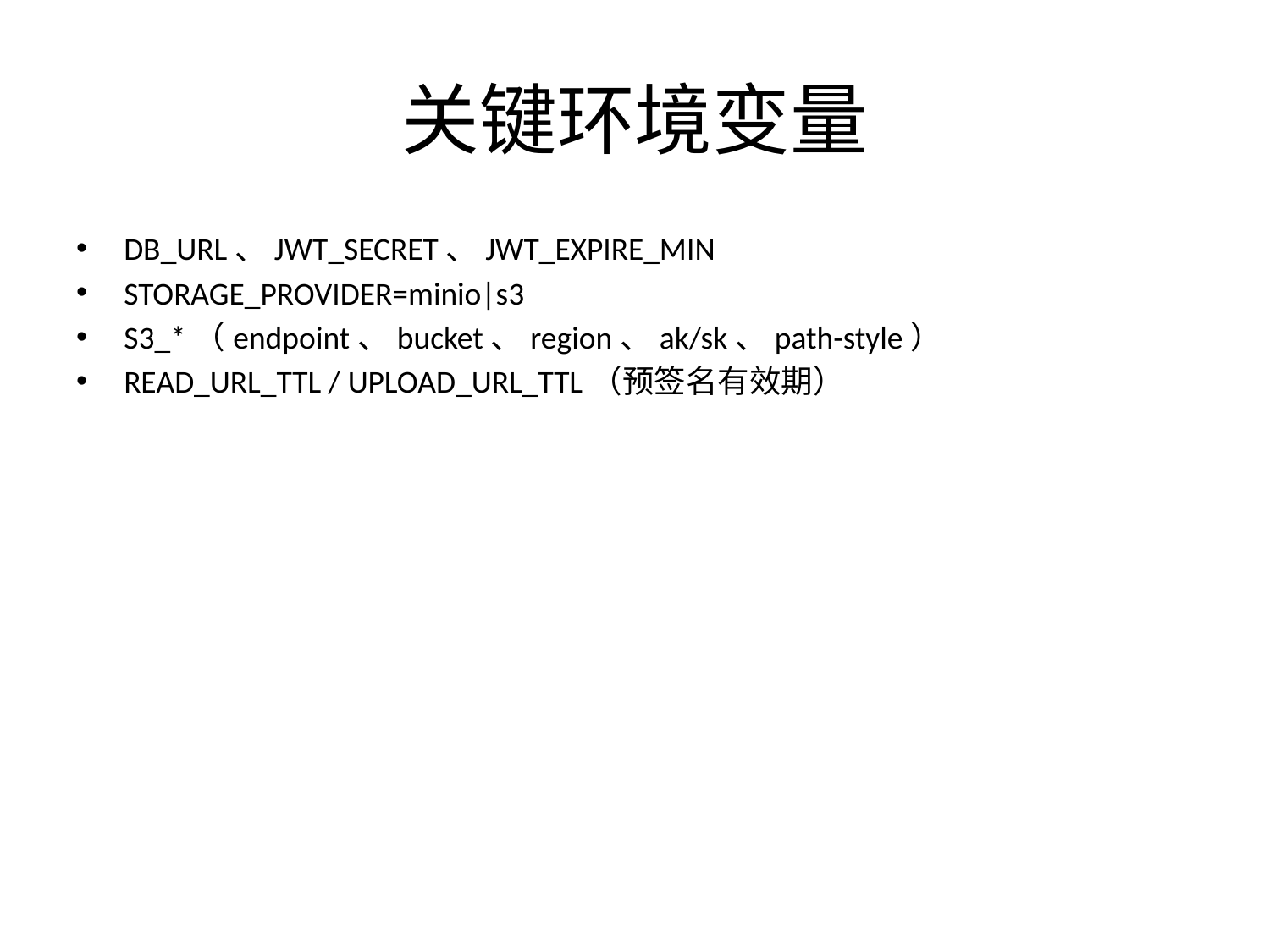

# 关键环境变量
DB_URL、JWT_SECRET、JWT_EXPIRE_MIN
STORAGE_PROVIDER=minio|s3
S3_*（endpoint、bucket、region、ak/sk、path-style）
READ_URL_TTL / UPLOAD_URL_TTL（预签名有效期）